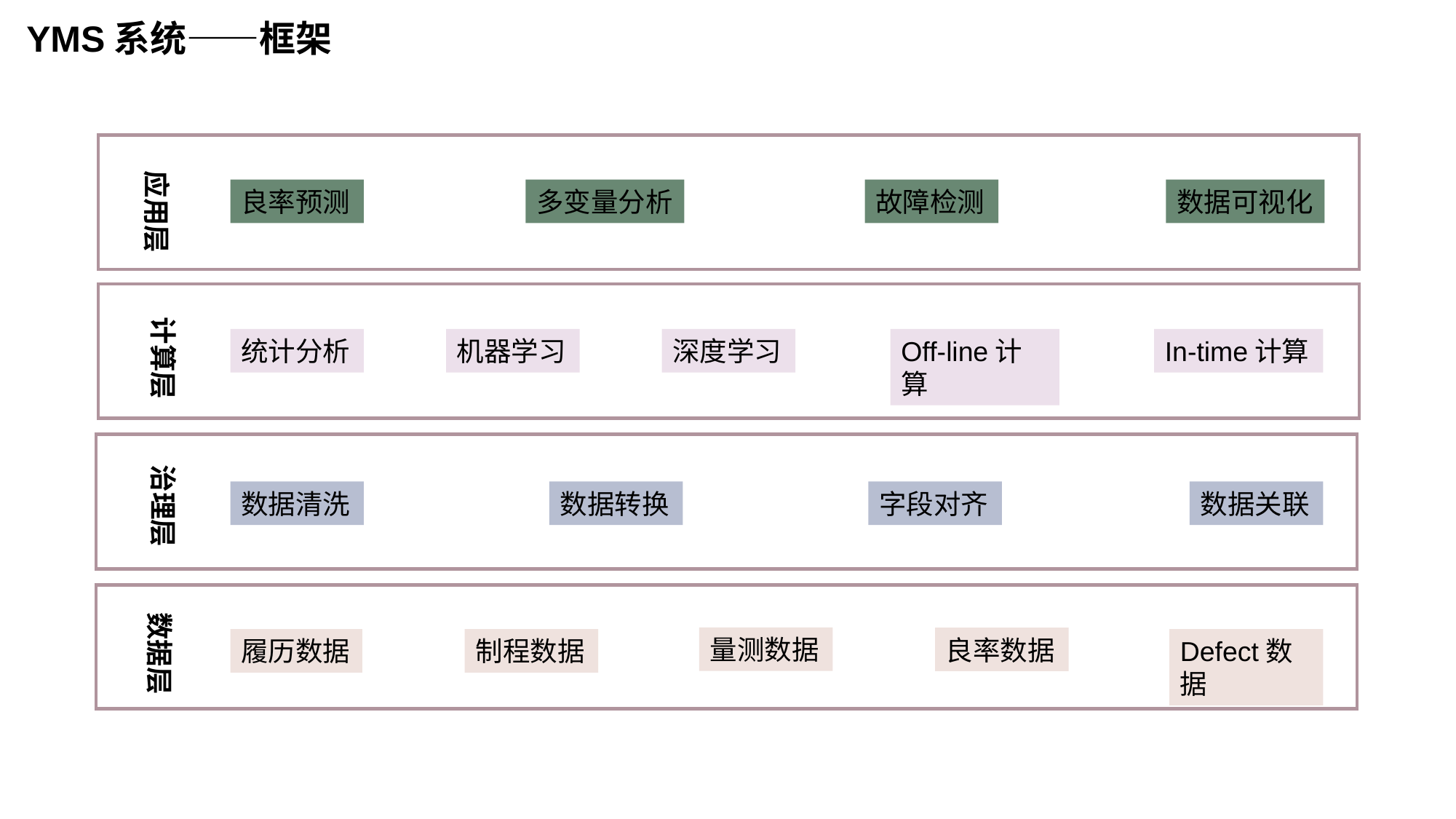

YMS系统——框架

应用层
良率预测
多变量分析
故障检测
数据可视化

计算层
统计分析
机器学习
深度学习
Off-line计算
In-time计算

治理层
数据清洗
数据转换
字段对齐
数据关联

数据层
量测数据
良率数据
履历数据
制程数据
Defect数据